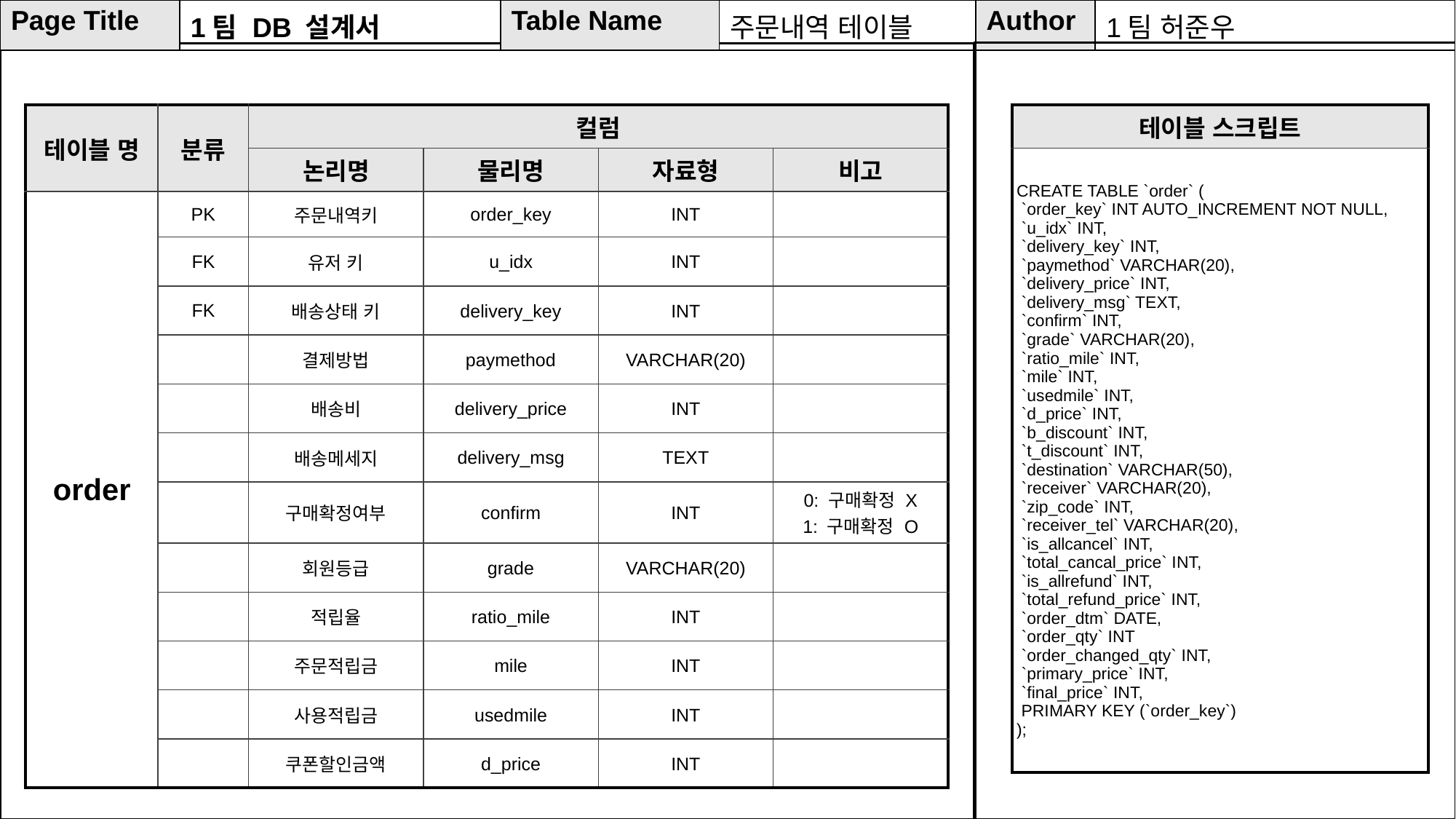

| Page Title | 1팀 DB 설계서 | Table Name | 주문내역 테이블 | Author | 1팀 허준우 |
| --- | --- | --- | --- | --- | --- |

| 테이블 명 | 분류 | 컬럼 |  |  |  |
| --- | --- | --- | --- | --- | --- |
|  |  | 논리명 | 물리명 | 자료형 | 비고 |
| order | PK | 주문내역키 | order\_key | INT |  |
|  | FK | 유저 키 | u\_idx | INT |  |
|  | FK | 배송상태 키 | delivery\_key | INT |  |
|  |  | 결제방법 | paymethod | VARCHAR(20) |  |
|  |  | 배송비 | delivery\_price | INT |  |
|  |  | 배송메세지 | delivery\_msg | TEXT |  |
|  |  | 구매확정여부 | confirm | INT | 0: 구매확정 X 1: 구매확정 O |
|  |  | 회원등급 | grade | VARCHAR(20) |  |
|  |  | 적립율 | ratio\_mile | INT |  |
|  |  | 주문적립금 | mile | INT |  |
|  |  | 사용적립금 | usedmile | INT |  |
|  |  | 쿠폰할인금액 | d\_price | INT |  |
| 테이블 스크립트 |
| --- |
| CREATE TABLE `order` ( `order\_key` INT AUTO\_INCREMENT NOT NULL, `u\_idx` INT, `delivery\_key` INT, `paymethod` VARCHAR(20), `delivery\_price` INT, `delivery\_msg` TEXT, `confirm` INT, `grade` VARCHAR(20), `ratio\_mile` INT, `mile` INT, `usedmile` INT, `d\_price` INT, `b\_discount` INT, `t\_discount` INT, `destination` VARCHAR(50), `receiver` VARCHAR(20), `zip\_code` INT, `receiver\_tel` VARCHAR(20), `is\_allcancel` INT, `total\_cancal\_price` INT, `is\_allrefund` INT, `total\_refund\_price` INT, `order\_dtm` DATE, `order\_qty` INT `order\_changed\_qty` INT, `primary\_price` INT, `final\_price` INT, PRIMARY KEY (`order\_key`) ); |